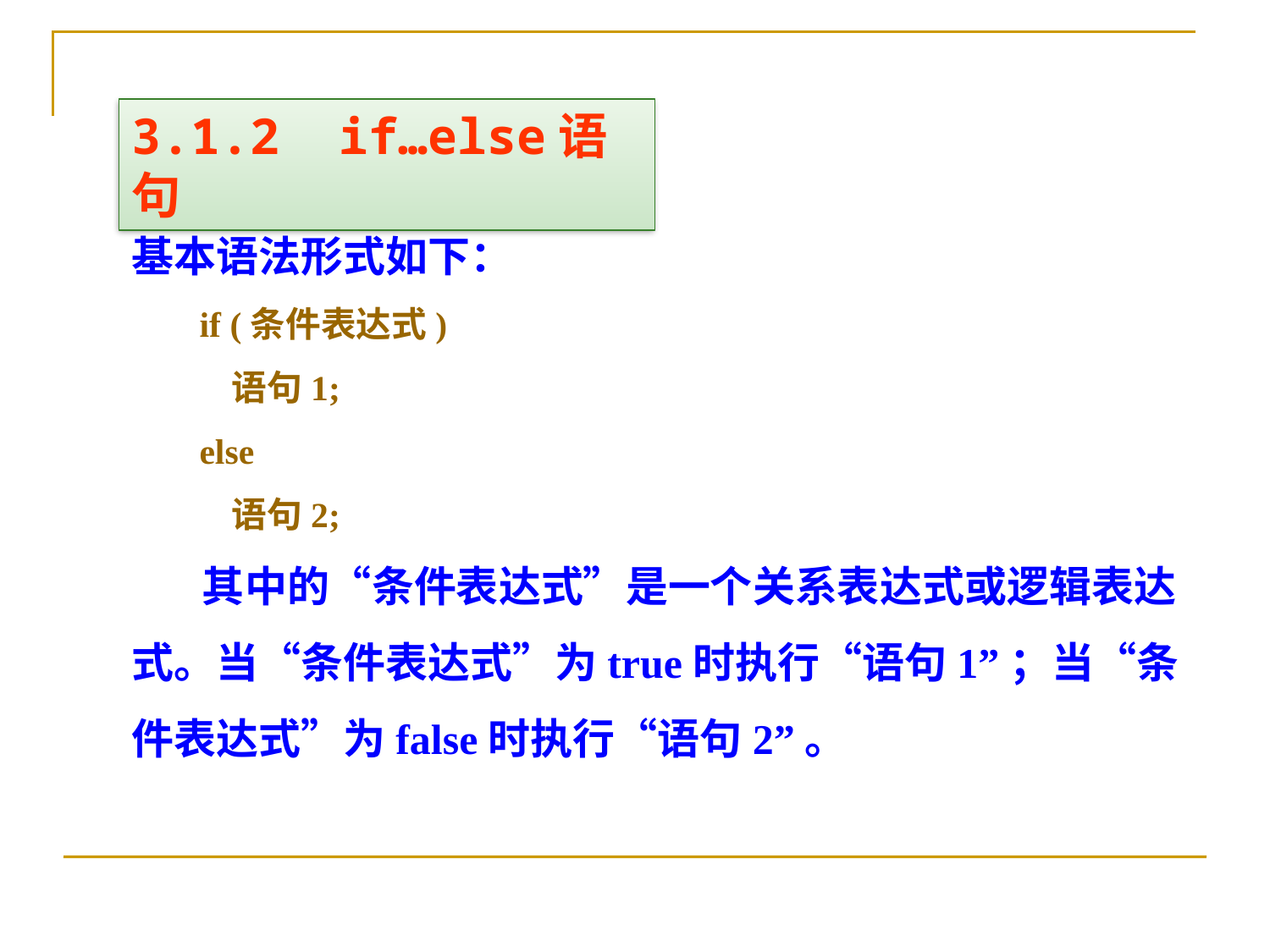

3.1.2  if…else语句
基本语法形式如下：
　   if (条件表达式)
    　   语句1;
　   else
    　   语句2;
　   其中的“条件表达式”是一个关系表达式或逻辑表达式。当“条件表达式”为true时执行“语句1”；当“条件表达式”为false时执行“语句2”。